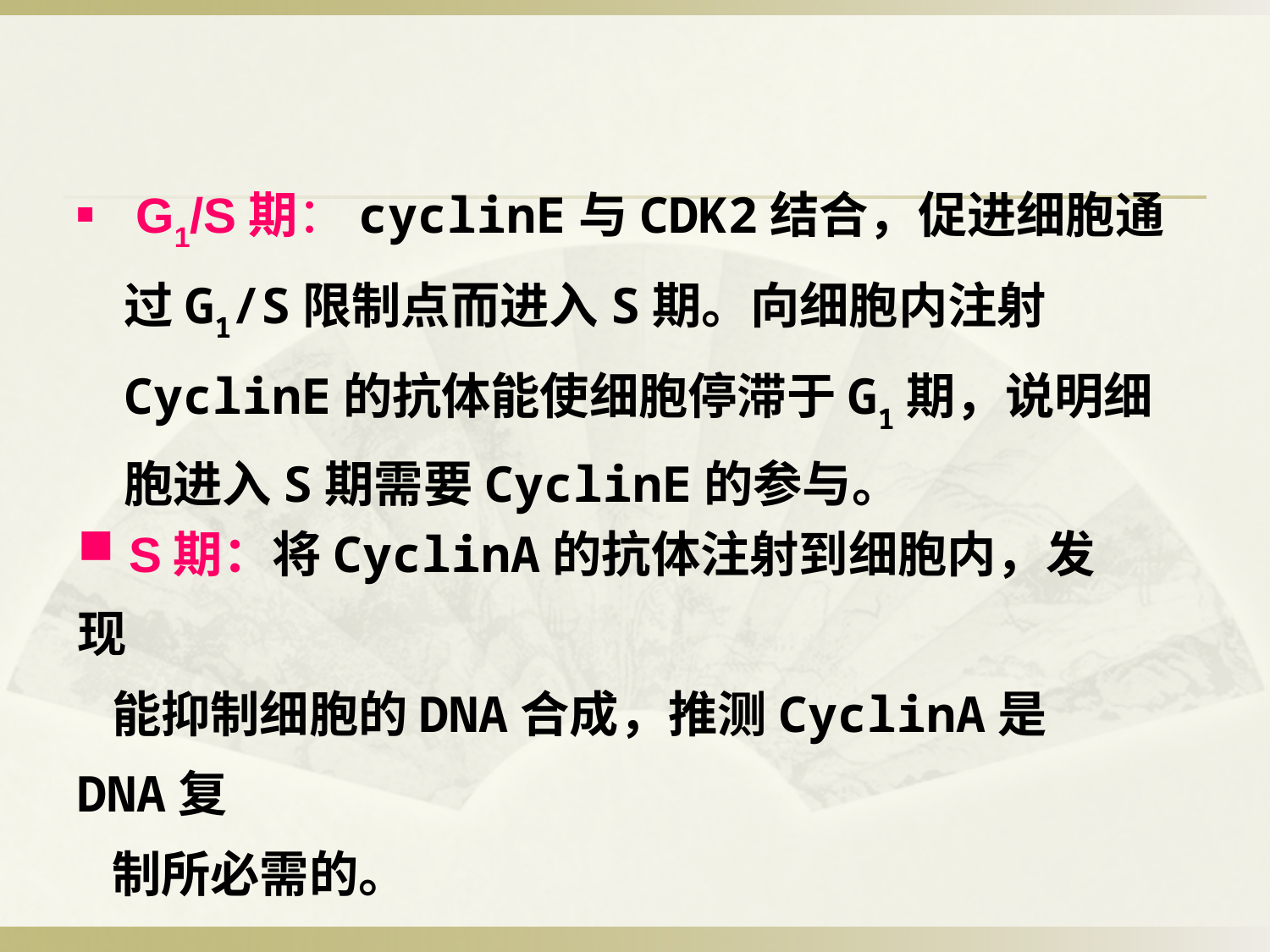

G1/S期：cyclinE与CDK2结合，促进细胞通过G1/S限制点而进入S期。向细胞内注射CyclinE的抗体能使细胞停滞于G1期，说明细胞进入S期需要CyclinE的参与。
 S期：将CyclinA的抗体注射到细胞内，发现
  能抑制细胞的DNA合成，推测CyclinA是DNA复
  制所必需的。